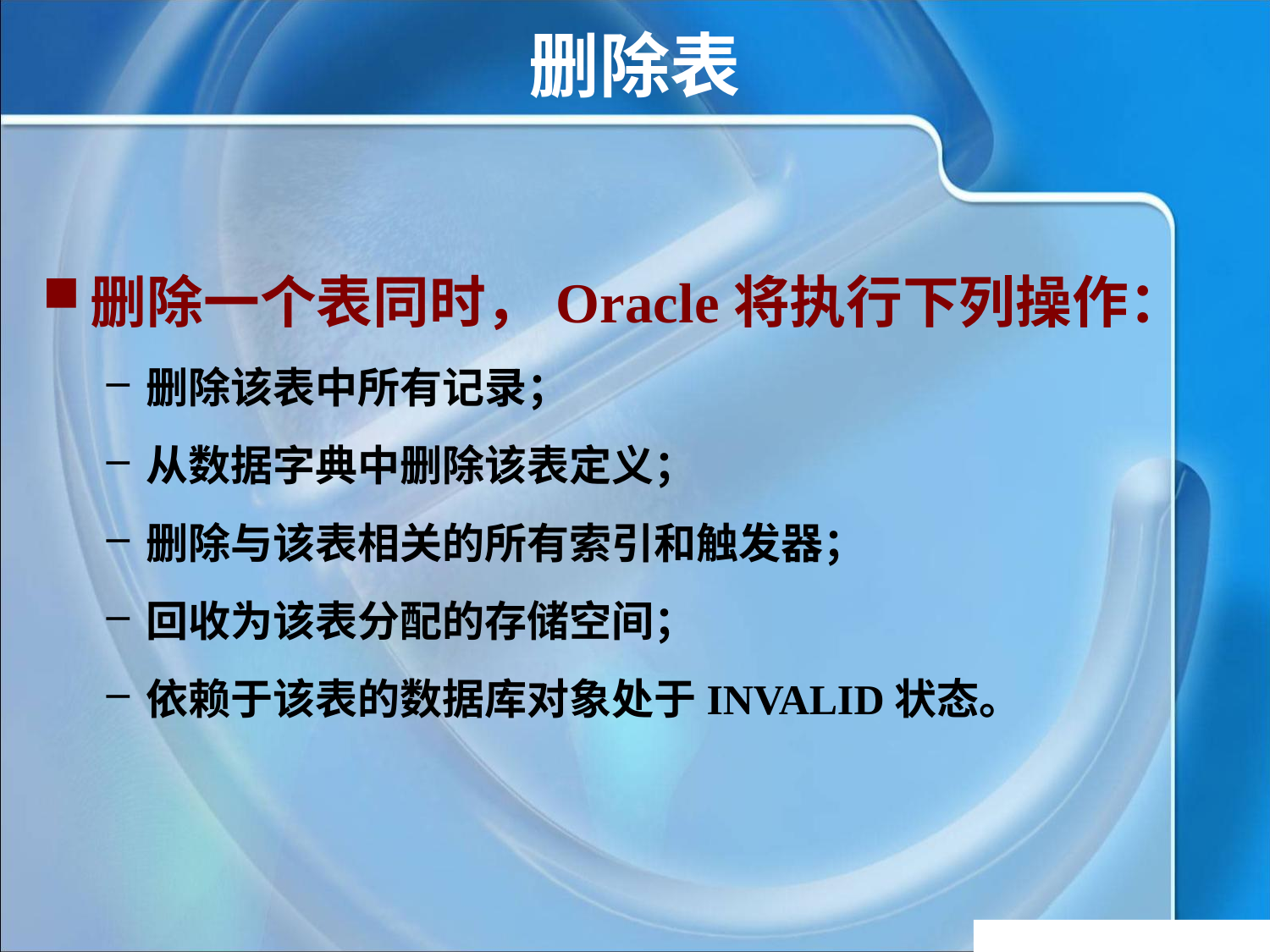

# 删除表
删除一个表同时，Oracle将执行下列操作：
删除该表中所有记录；
从数据字典中删除该表定义；
删除与该表相关的所有索引和触发器；
回收为该表分配的存储空间；
依赖于该表的数据库对象处于INVALID状态。
70